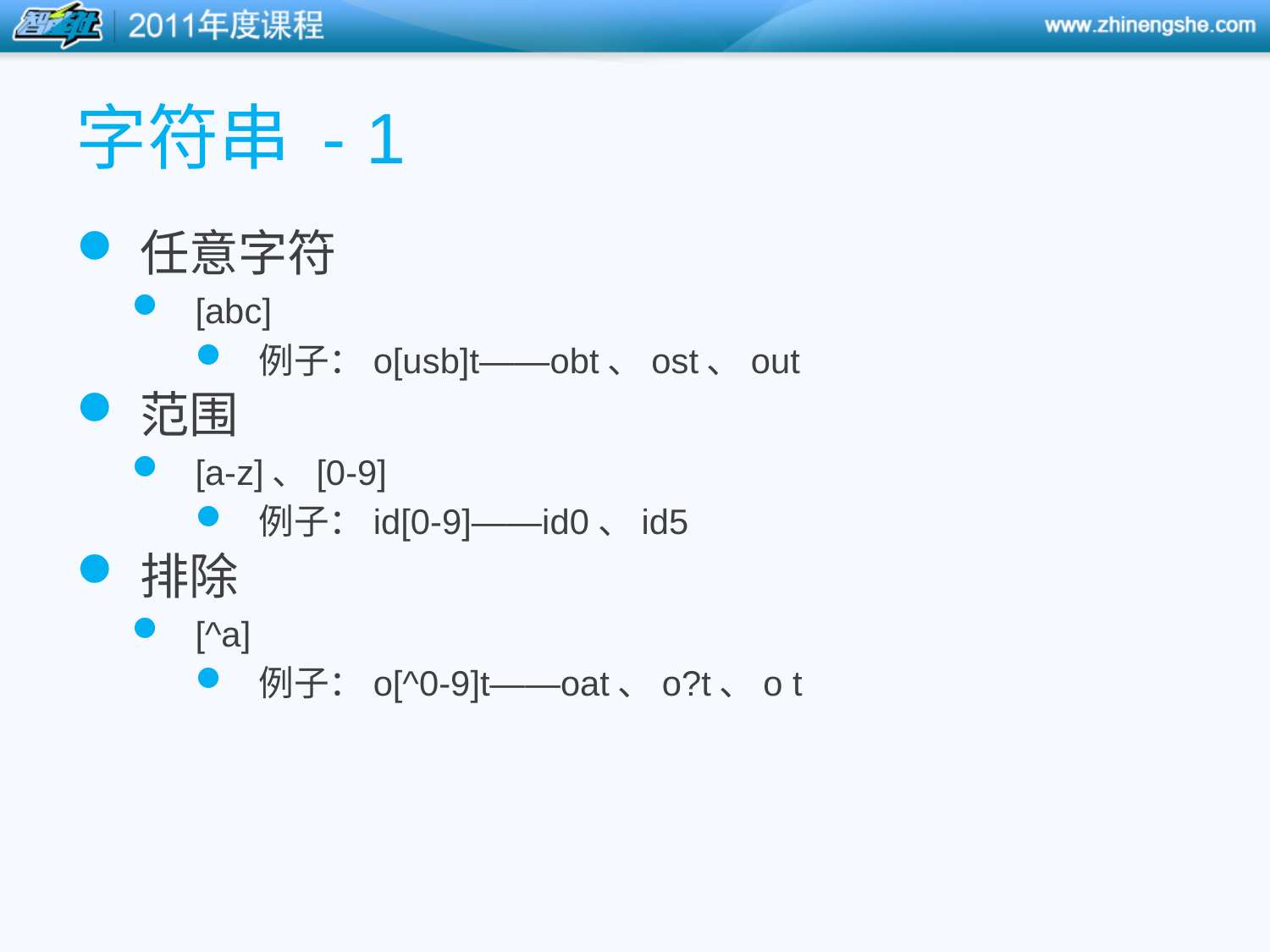

# 字符串 - 1
任意字符
[abc]
例子：o[usb]t——obt、ost、out
范围
[a-z]、[0-9]
例子：id[0-9]——id0、id5
排除
[^a]
例子：o[^0-9]t——oat、o?t、o t